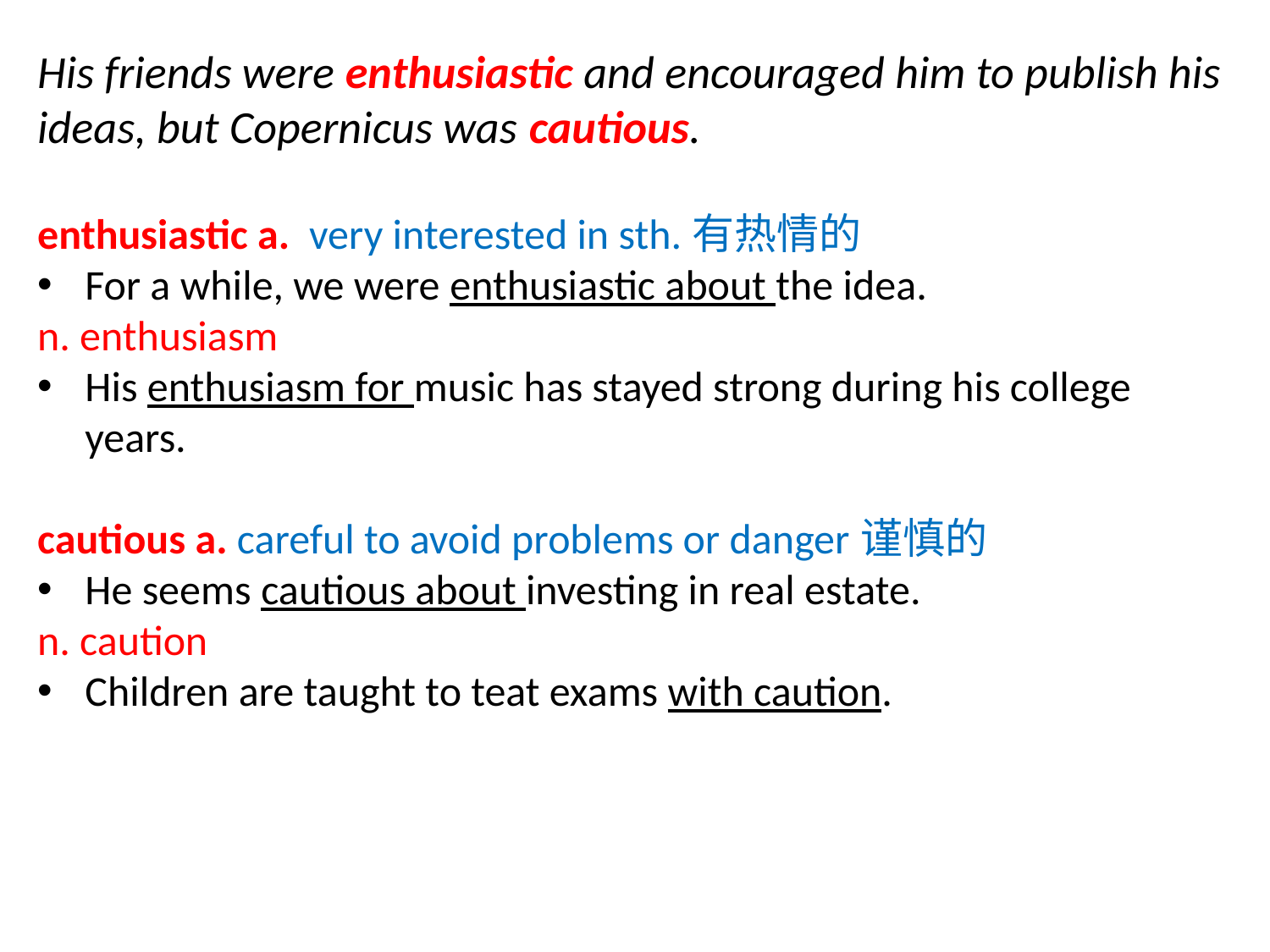

His friends were enthusiastic and encouraged him to publish his ideas, but Copernicus was cautious.

enthusiastic a.  very interested in sth.有热情的
For a while, we were enthusiastic about the idea.
n. enthusiasm
His enthusiasm for music has stayed strong during his college years.

cautious a. careful to avoid problems or danger谨慎的
He seems cautious about investing in real estate.
n. caution
Children are taught to teat exams with caution.